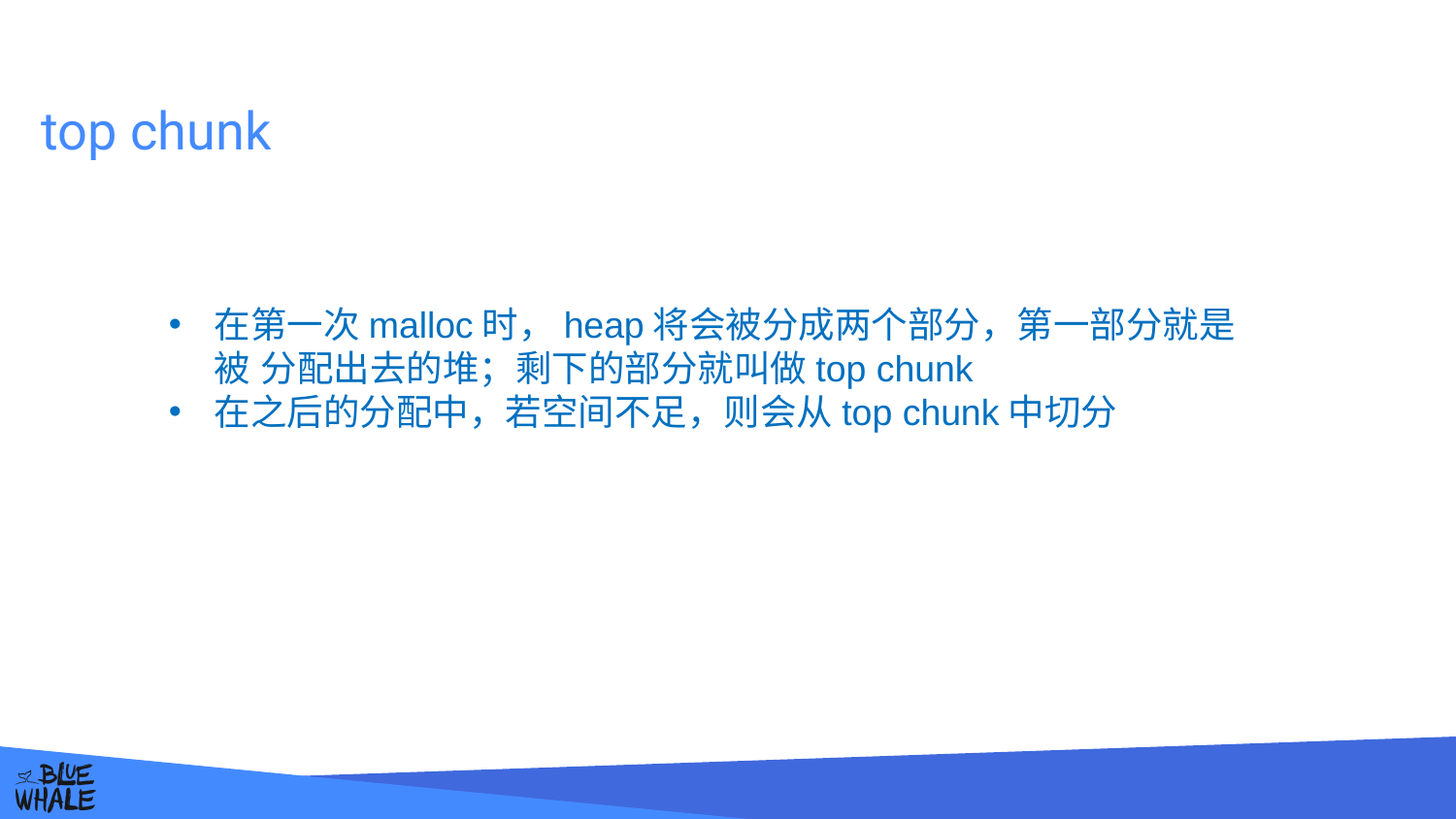

# top chunk
在第一次malloc时，heap将会被分成两个部分，第一部分就是被 分配出去的堆；剩下的部分就叫做top chunk
在之后的分配中，若空间不足，则会从top chunk中切分